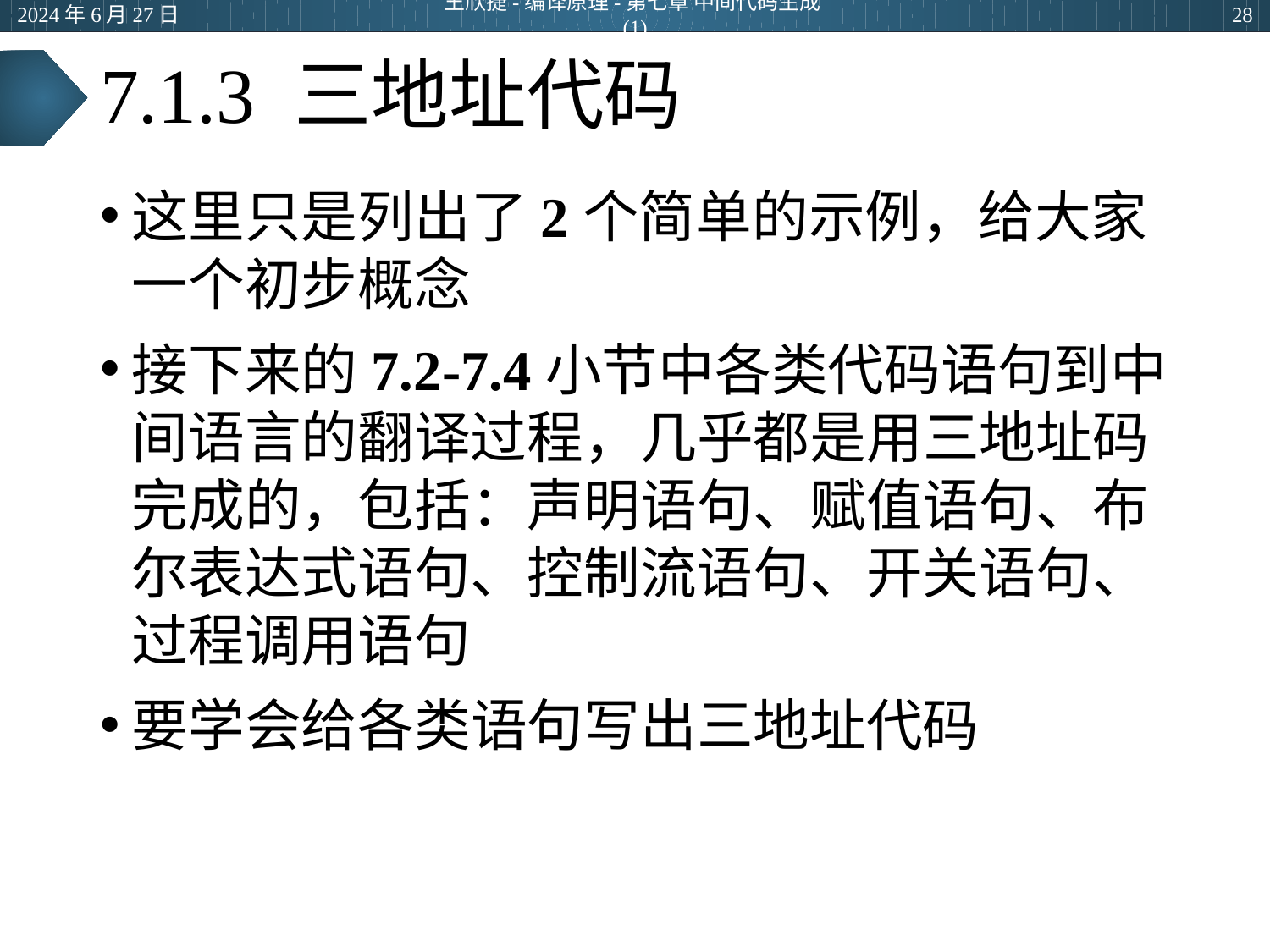

2024年6月27日
王欣捷-编译原理-第七章 中间代码生成(1)
28
# 7.1.3 三地址代码
这里只是列出了2个简单的示例，给大家一个初步概念
接下来的7.2-7.4小节中各类代码语句到中间语言的翻译过程，几乎都是用三地址码完成的，包括：声明语句、赋值语句、布尔表达式语句、控制流语句、开关语句、过程调用语句
要学会给各类语句写出三地址代码